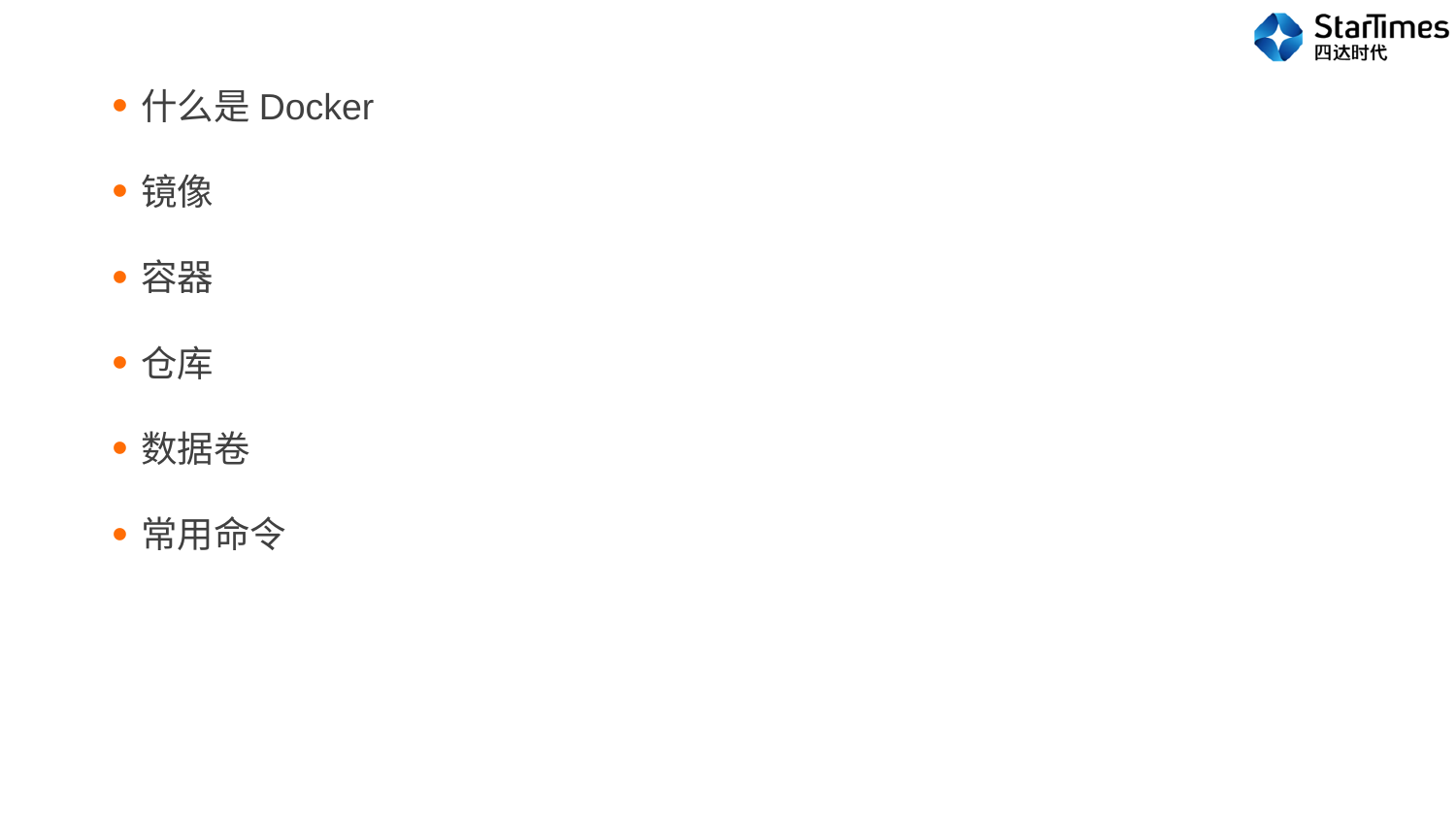

什么是Docker
镜像
容器
仓库
数据卷
常用命令

3